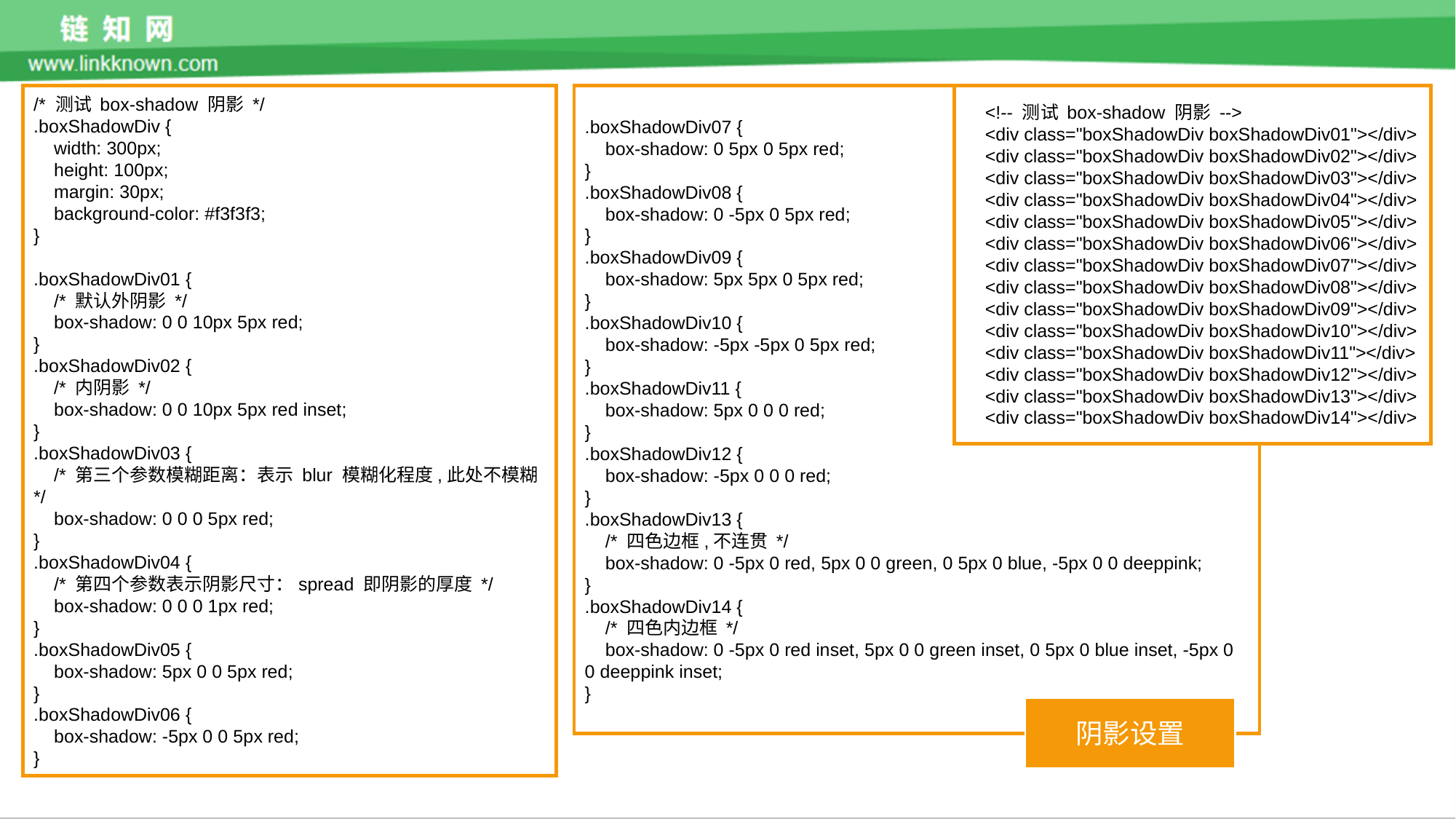

/* 测试 box-shadow 阴影 */
.boxShadowDiv {
    width: 300px;
    height: 100px;
    margin: 30px;
    background-color: #f3f3f3;
}

.boxShadowDiv01 {
    /* 默认外阴影 */
    box-shadow: 0 0 10px 5px red;
}
.boxShadowDiv02 {
    /* 内阴影 */
    box-shadow: 0 0 10px 5px red inset;
}
.boxShadowDiv03 {
    /* 第三个参数模糊距离：表示 blur 模糊化程度,此处不模糊 */
    box-shadow: 0 0 0 5px red;
}
.boxShadowDiv04 {
    /* 第四个参数表示阴影尺寸：spread 即阴影的厚度 */
    box-shadow: 0 0 0 1px red;
}
.boxShadowDiv05 {
    box-shadow: 5px 0 0 5px red;
}
.boxShadowDiv06 {
    box-shadow: -5px 0 0 5px red;
}
.boxShadowDiv07 {
    box-shadow: 0 5px 0 5px red;
}
.boxShadowDiv08 {
    box-shadow: 0 -5px 0 5px red;
}
.boxShadowDiv09 {
    box-shadow: 5px 5px 0 5px red;
}
.boxShadowDiv10 {
    box-shadow: -5px -5px 0 5px red;
}
.boxShadowDiv11 {
    box-shadow: 5px 0 0 0 red;
}
.boxShadowDiv12 {
    box-shadow: -5px 0 0 0 red;
}
.boxShadowDiv13 {
    /* 四色边框,不连贯 */
    box-shadow: 0 -5px 0 red, 5px 0 0 green, 0 5px 0 blue, -5px 0 0 deeppink;
}
.boxShadowDiv14 {
    /* 四色内边框 */
    box-shadow: 0 -5px 0 red inset, 5px 0 0 green inset, 0 5px 0 blue inset, -5px 0 0 deeppink inset;
}
    <!-- 测试 box-shadow 阴影 -->
    <div class="boxShadowDiv boxShadowDiv01"></div>
    <div class="boxShadowDiv boxShadowDiv02"></div>
    <div class="boxShadowDiv boxShadowDiv03"></div>
    <div class="boxShadowDiv boxShadowDiv04"></div>
    <div class="boxShadowDiv boxShadowDiv05"></div>
    <div class="boxShadowDiv boxShadowDiv06"></div>
    <div class="boxShadowDiv boxShadowDiv07"></div>
    <div class="boxShadowDiv boxShadowDiv08"></div>
    <div class="boxShadowDiv boxShadowDiv09"></div>
    <div class="boxShadowDiv boxShadowDiv10"></div>
    <div class="boxShadowDiv boxShadowDiv11"></div>
    <div class="boxShadowDiv boxShadowDiv12"></div>
    <div class="boxShadowDiv boxShadowDiv13"></div>
    <div class="boxShadowDiv boxShadowDiv14"></div>
阴影设置